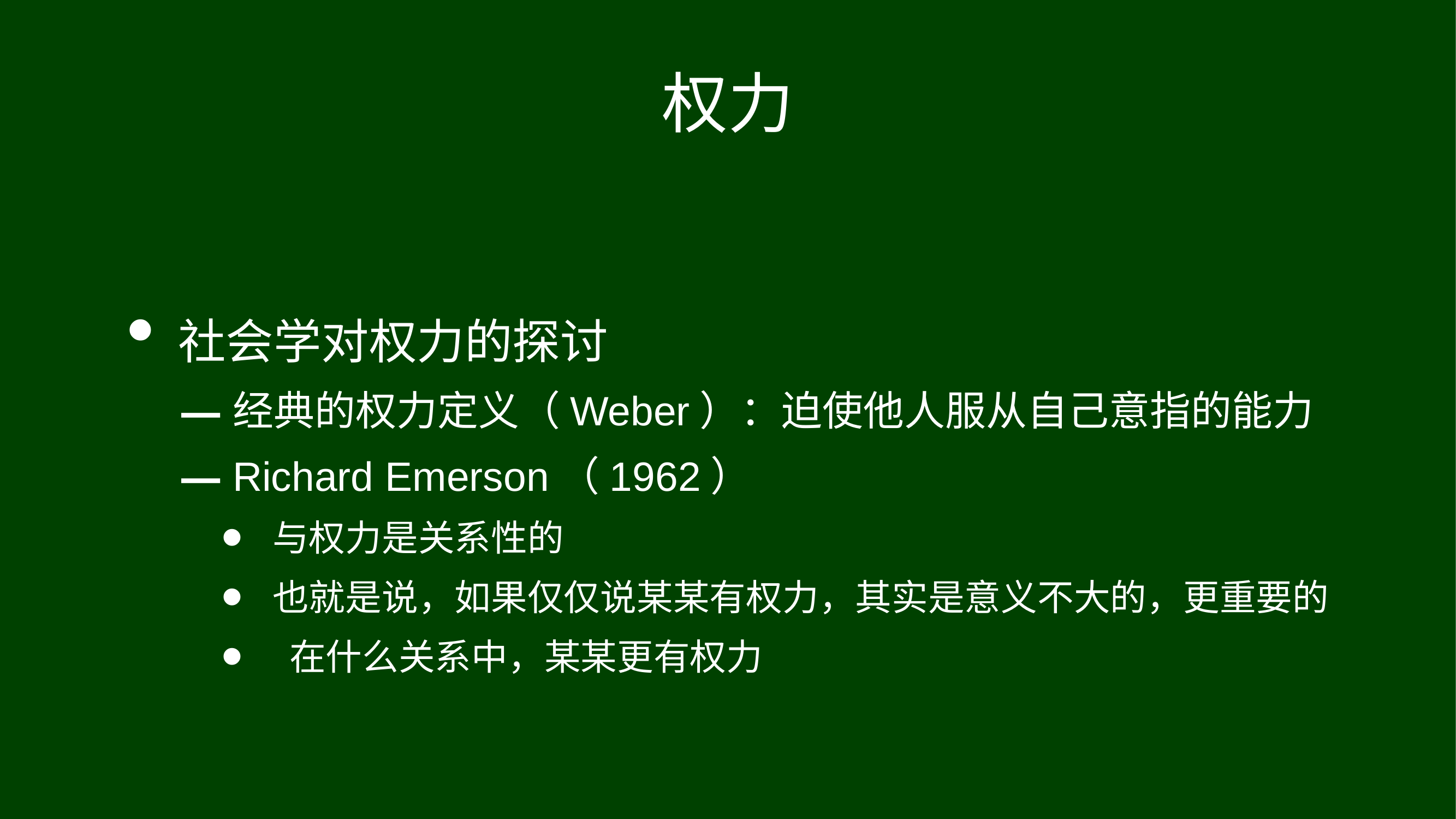

# 权力
社会学对权力的探讨
经典的权力定义（Weber）：迫使他人服从自己意指的能力
Richard Emerson（1962）
与权力是关系性的
也就是说，如果仅仅说某某有权力，其实是意义不大的，更重要的
 在什么关系中，某某更有权力